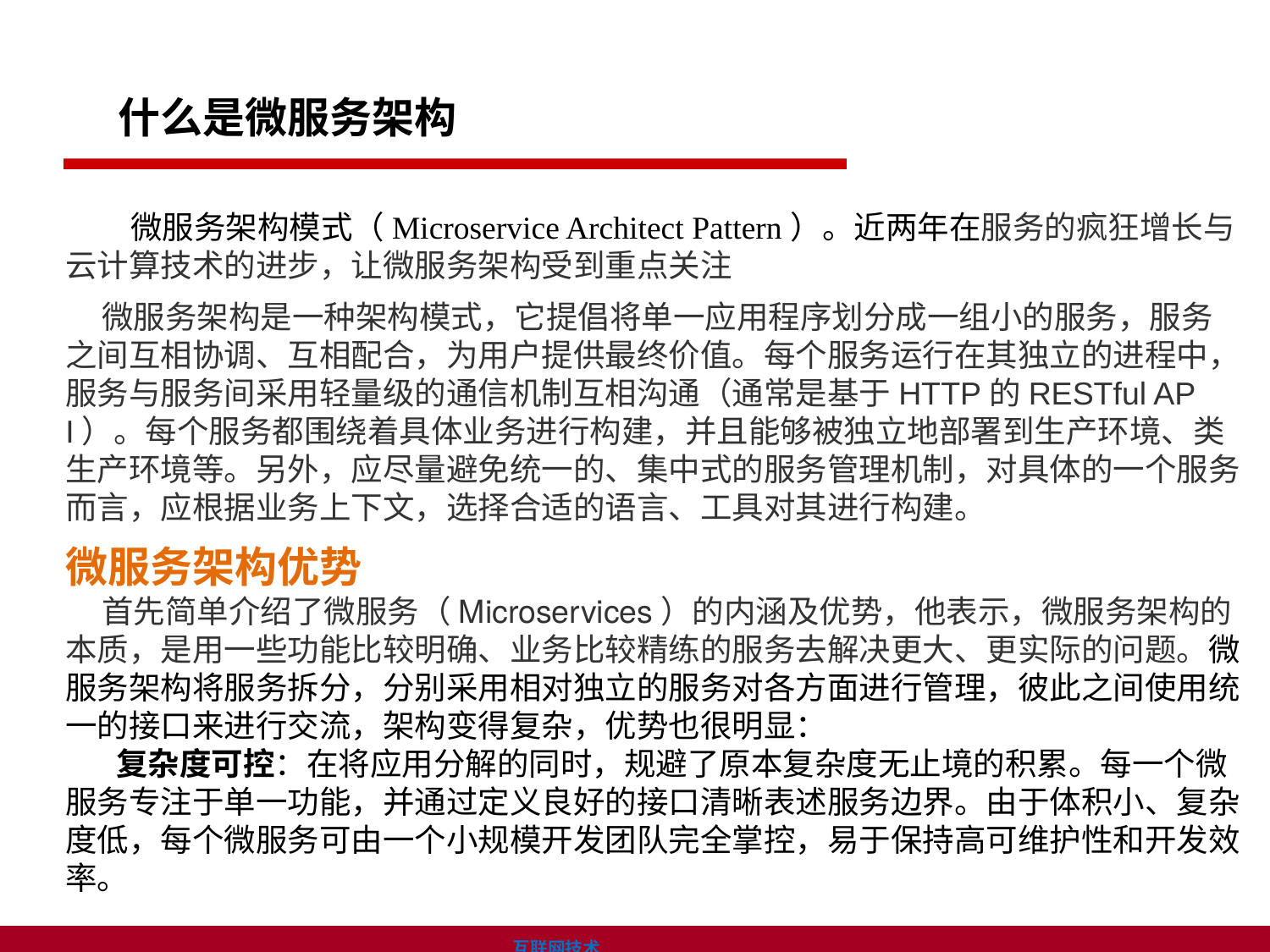

什么是微服务架构
        微服务架构模式（Microservice Architect Pattern）。近两年在服务的疯狂增长与云计算技术的进步，让微服务架构受到重点关注
    微服务架构是一种架构模式，它提倡将单一应用程序划分成一组小的服务，服务之间互相协调、互相配合，为用户提供最终价值。每个服务运行在其独立的进程中，服务与服务间采用轻量级的通信机制互相沟通（通常是基于HTTP的RESTful API）。每个服务都围绕着具体业务进行构建，并且能够被独立地部署到生产环境、类生产环境等。另外，应尽量避免统一的、集中式的服务管理机制，对具体的一个服务而言，应根据业务上下文，选择合适的语言、工具对其进行构建。
微服务架构优势
    首先简单介绍了微服务（Microservices）的内涵及优势，他表示，微服务架构的本质，是用一些功能比较明确、业务比较精练的服务去解决更大、更实际的问题。微服务架构将服务拆分，分别采用相对独立的服务对各方面进行管理，彼此之间使用统一的接口来进行交流，架构变得复杂，优势也很明显：
      复杂度可控：在将应用分解的同时，规避了原本复杂度无止境的积累。每一个微服务专注于单一功能，并通过定义良好的接口清晰表述服务边界。由于体积小、复杂度低，每个微服务可由一个小规模开发团队完全掌控，易于保持高可维护性和开发效率。